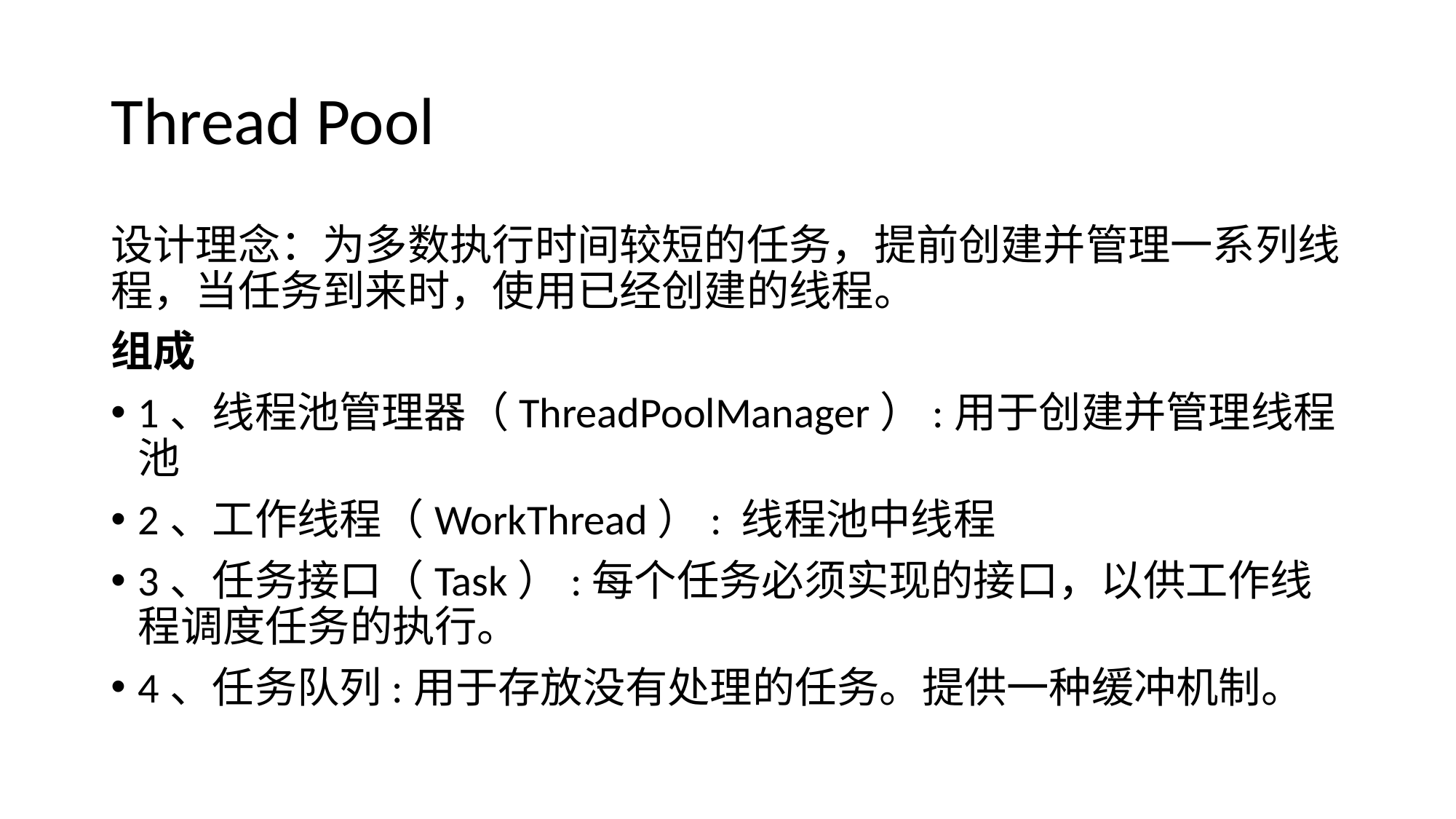

# Thread Pool
设计理念：为多数执行时间较短的任务，提前创建并管理一系列线程，当任务到来时，使用已经创建的线程。
组成
1、线程池管理器（ThreadPoolManager）:用于创建并管理线程池
2、工作线程（WorkThread）: 线程池中线程
3、任务接口（Task）:每个任务必须实现的接口，以供工作线程调度任务的执行。
4、任务队列:用于存放没有处理的任务。提供一种缓冲机制。